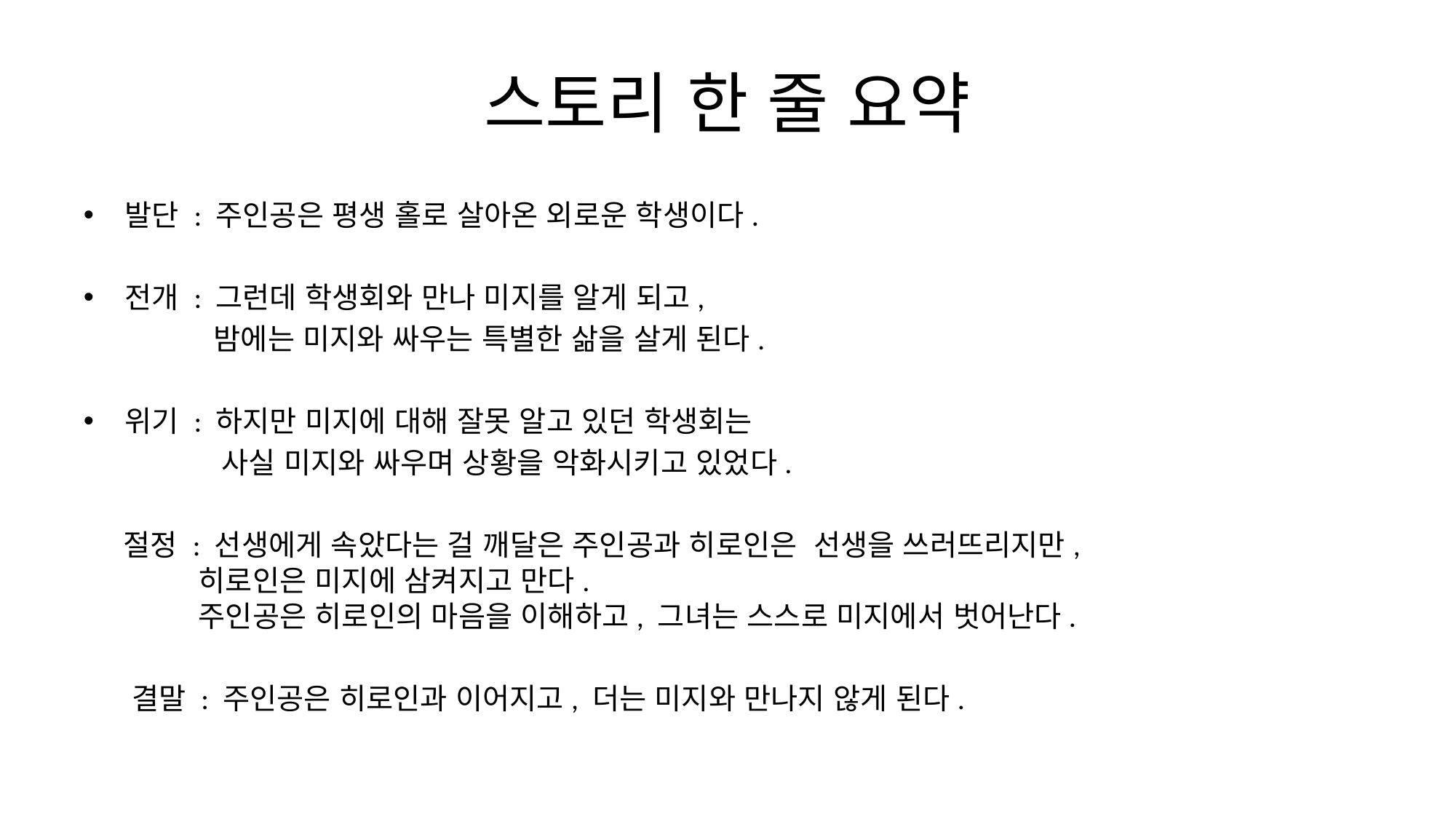

# 스토리 한 줄 요약
발단 : 주인공은 평생 홀로 살아온 외로운 학생이다.

전개 : 그런데 학생회와 만나 미지를 알게 되고,
               밤에는 미지와 싸우는 특별한 삶을 살게 된다.

위기 : 하지만 미지에 대해 잘못 알고 있던 학생회는
                사실 미지와 싸우며 상황을 악화시키고 있었다.

    절정 : 선생에게 속았다는 걸 깨달은 주인공과 히로인은  선생을 쓰러뜨리지만,
                히로인은 미지에 삼켜지고 만다.
                주인공은 히로인의 마음을 이해하고, 그녀는 스스로 미지에서 벗어난다.

     결말 : 주인공은 히로인과 이어지고, 더는 미지와 만나지 않게 된다.